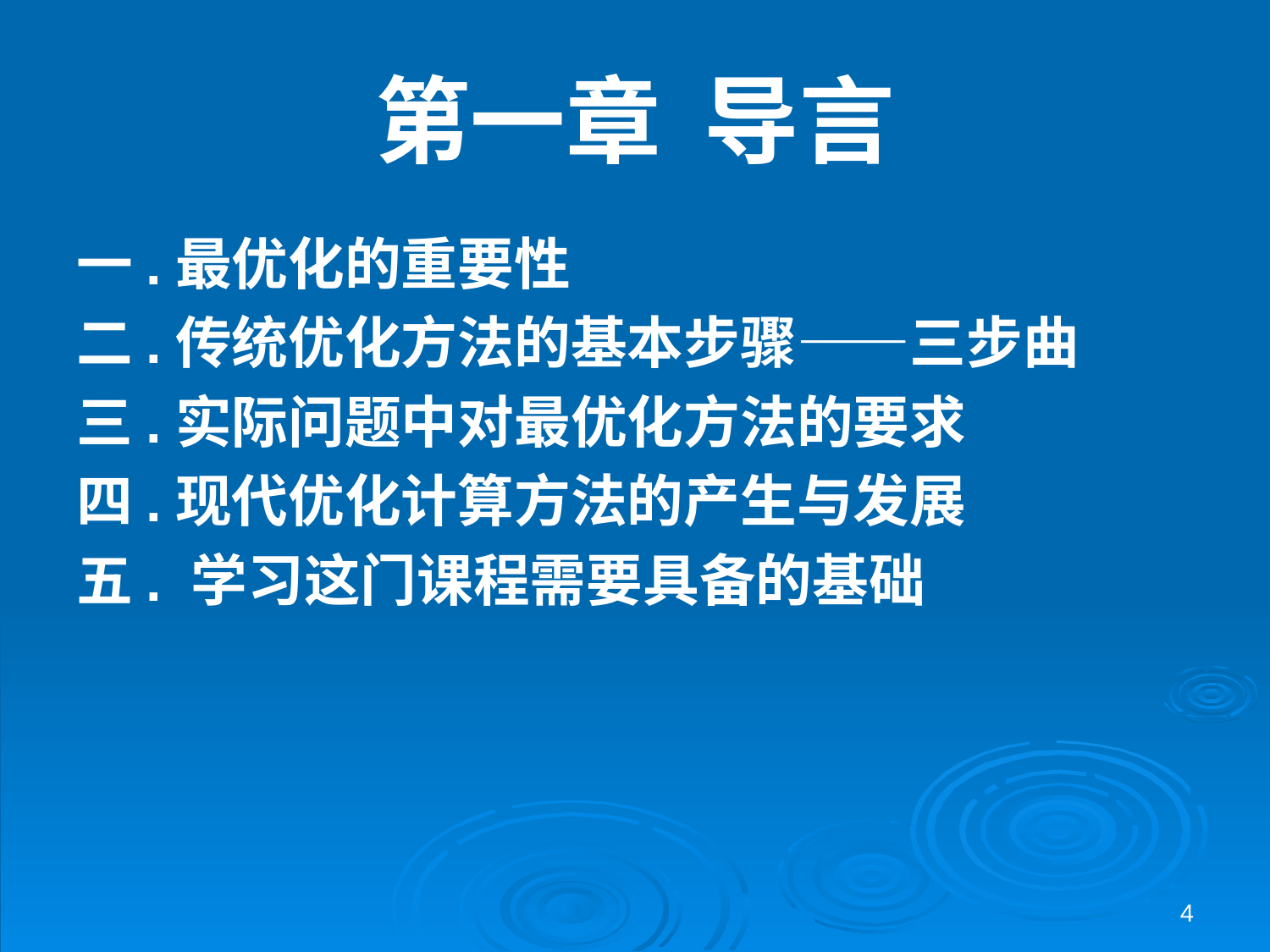

# 第一章  导言
一.最优化的重要性
二.传统优化方法的基本步骤——三步曲
三.实际问题中对最优化方法的要求
四.现代优化计算方法的产生与发展
五. 学习这门课程需要具备的基础
4